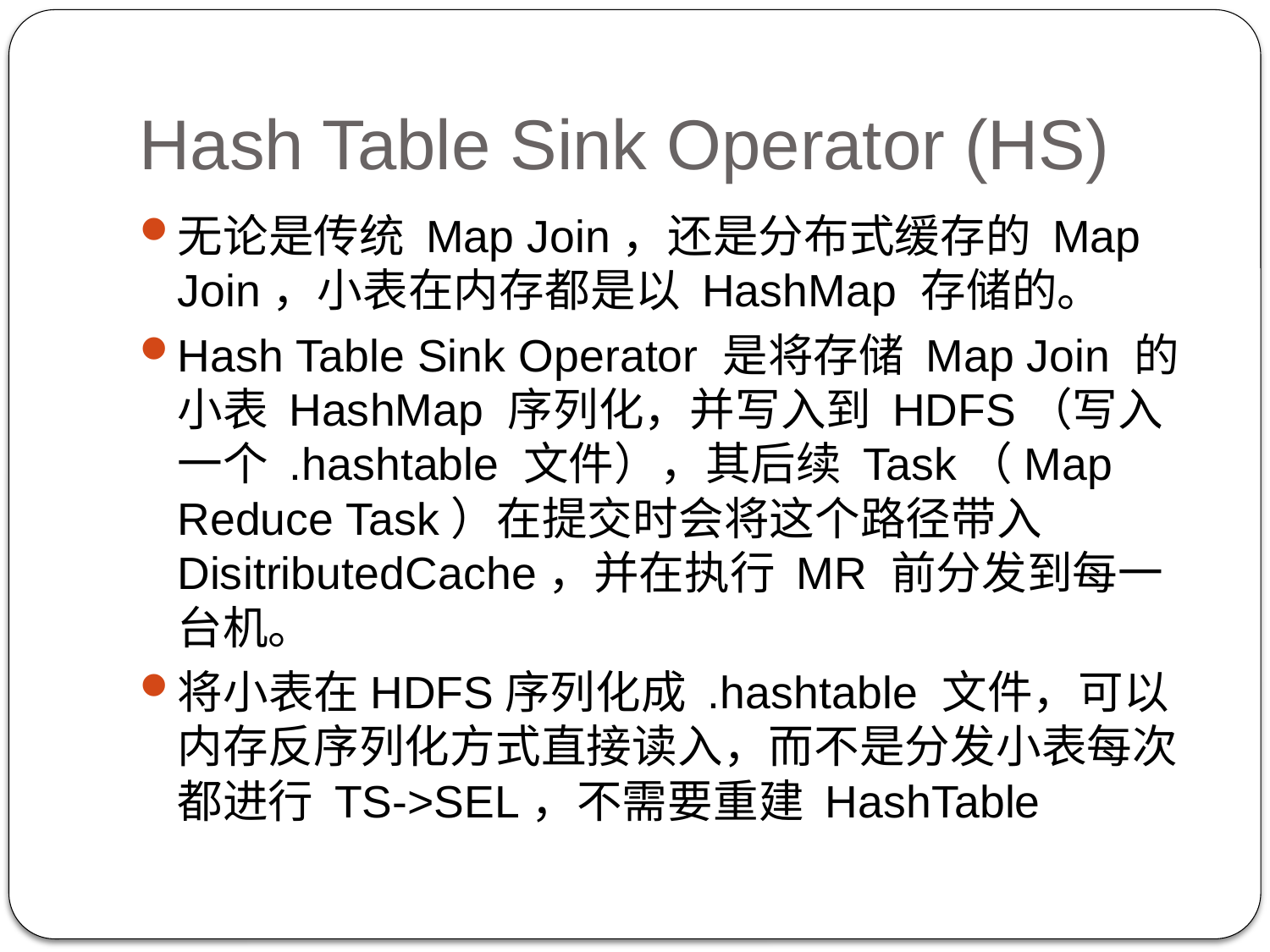

# Hash Table Sink Operator (HS)
无论是传统 Map Join，还是分布式缓存的 Map Join，小表在内存都是以 HashMap 存储的。
Hash Table Sink Operator 是将存储 Map Join 的小表 HashMap 序列化，并写入到 HDFS（写入一个 .hashtable 文件），其后续 Task（Map Reduce Task）在提交时会将这个路径带入 DisitributedCache，并在执行 MR 前分发到每一台机。
将小表在HDFS序列化成 .hashtable 文件，可以内存反序列化方式直接读入，而不是分发小表每次都进行 TS->SEL，不需要重建 HashTable